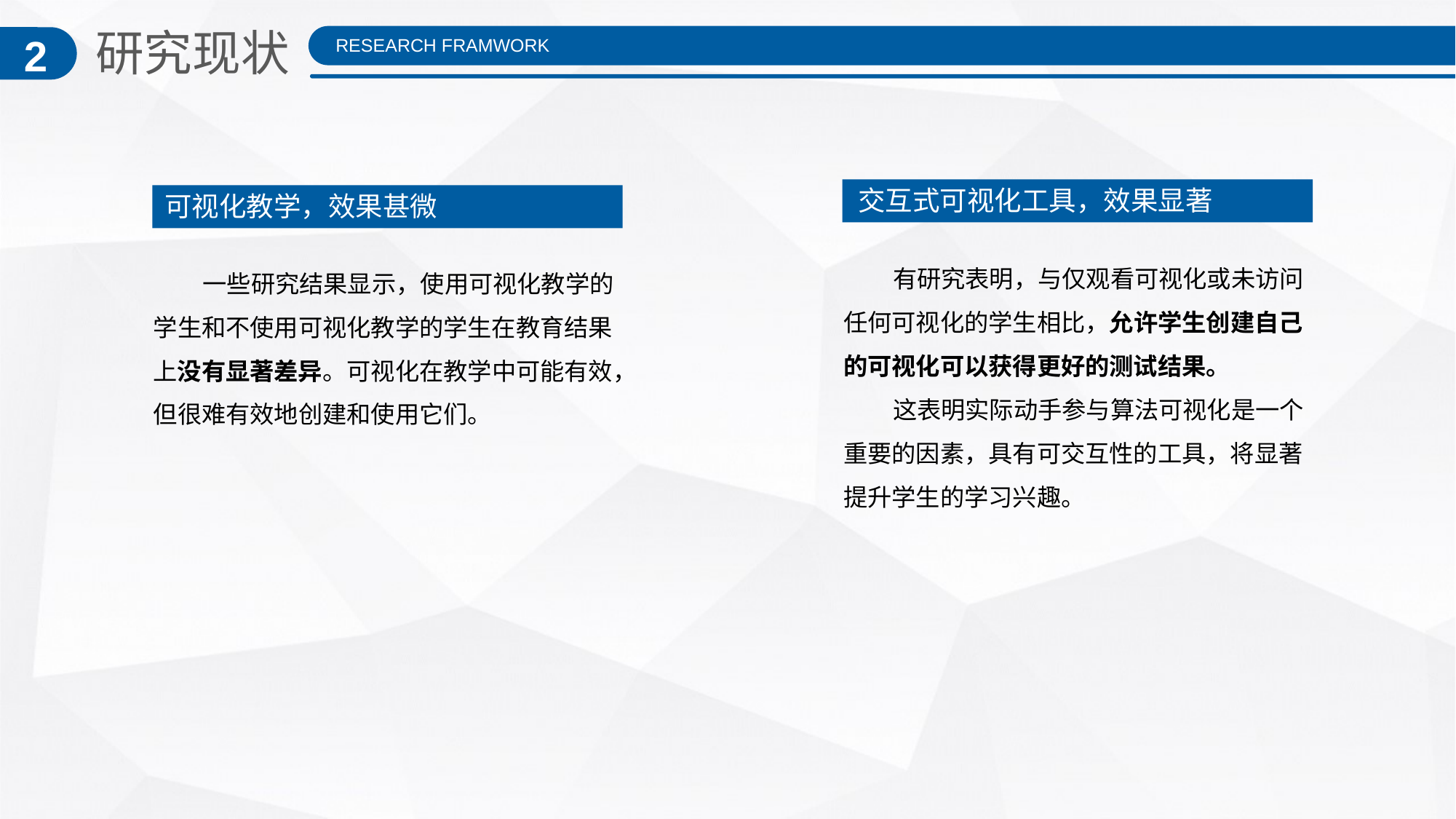

研究现状
2

RESEARCH FRAMWORK

交互式可视化工具，效果显著

可视化教学，效果甚微

        有研究表明，与仅观看可视化或未访问任何可视化的学生相比，允许学生创建自己的可视化可以获得更好的测试结果。
        这表明实际动手参与算法可视化是一个重要的因素，具有可交互性的工具，将显著提升学生的学习兴趣。
        一些研究结果显示，使用可视化教学的学生和不使用可视化教学的学生在教育结果上没有显著差异。可视化在教学中可能有效，但很难有效地创建和使用它们。